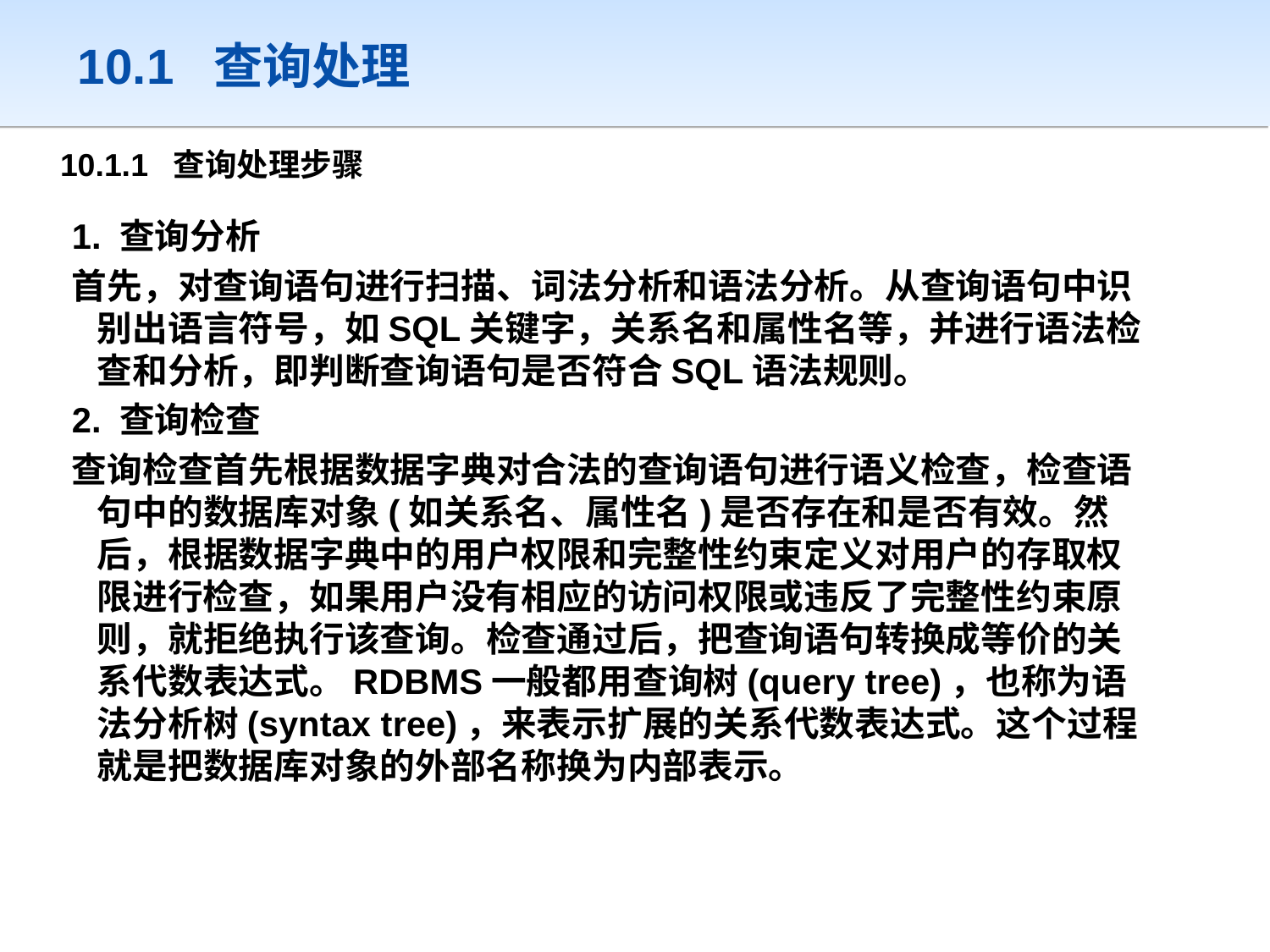

# 10.1  查询处理
10.1.1  查询处理步骤
1. 查询分析
首先，对查询语句进行扫描、词法分析和语法分析。从查询语句中识别出语言符号，如SQL关键字，关系名和属性名等，并进行语法检查和分析，即判断查询语句是否符合SQL语法规则。
2. 查询检查
查询检查首先根据数据字典对合法的查询语句进行语义检查，检查语句中的数据库对象(如关系名、属性名)是否存在和是否有效。然后，根据数据字典中的用户权限和完整性约束定义对用户的存取权限进行检查，如果用户没有相应的访问权限或违反了完整性约束原则，就拒绝执行该查询。检查通过后，把查询语句转换成等价的关系代数表达式。RDBMS一般都用查询树(query tree)，也称为语法分析树(syntax tree)，来表示扩展的关系代数表达式。这个过程就是把数据库对象的外部名称换为内部表示。